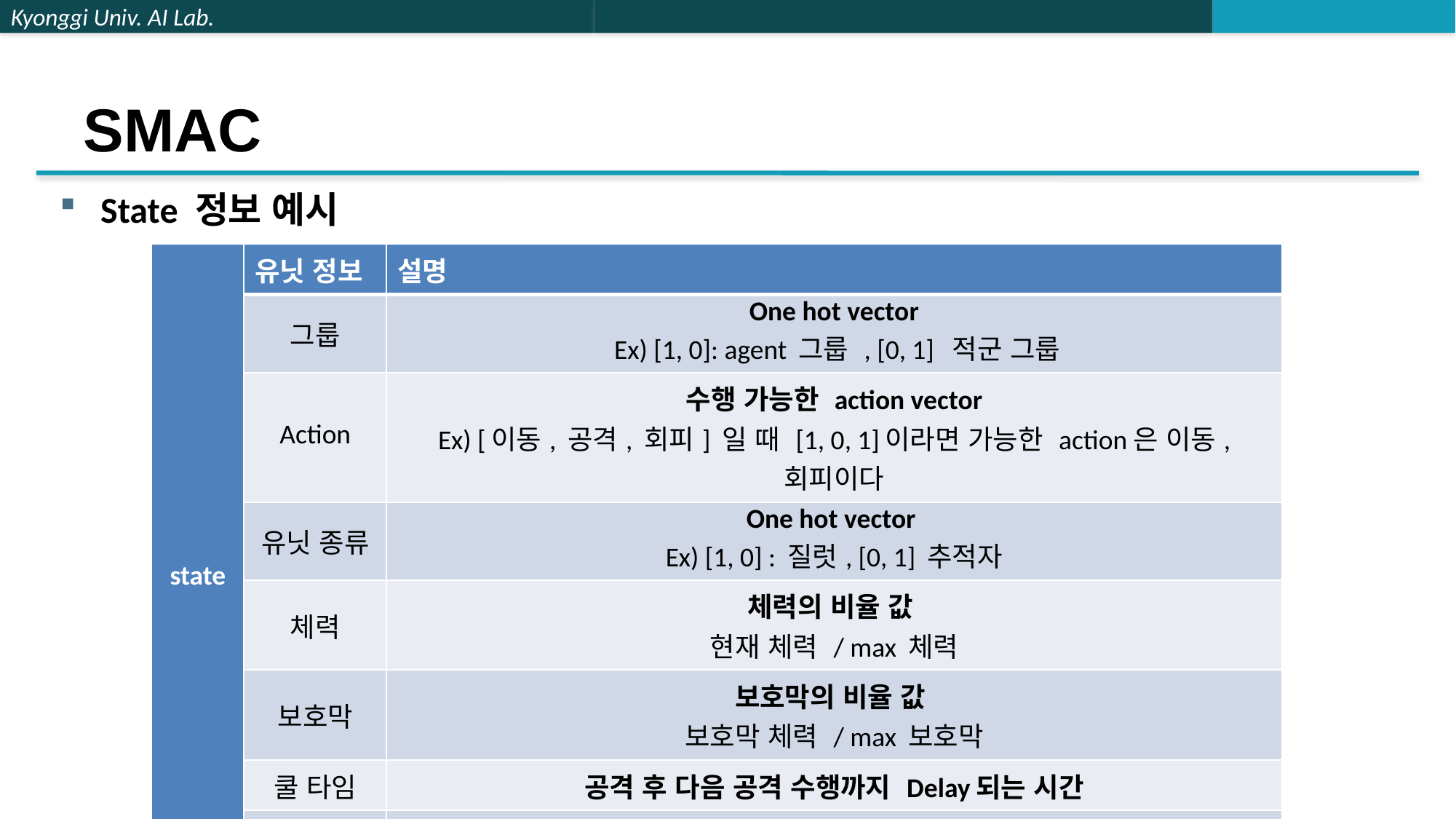

# SMAC
State 정보 예시

| state | 유닛 정보 | 설명 |
| --- | --- | --- |
|  | 그룹 | One hot vector Ex) [1, 0]: agent 그룹 , [0, 1] 적군 그룹 |
|  | Action | 수행 가능한 action vector Ex) [이동, 공격, 회피] 일 때 [1, 0, 1]이라면 가능한 action은 이동, 회피이다 |
|  | 유닛 종류 | One hot vector Ex) [1, 0] : 질럿, [0, 1] 추적자 |
|  | 체력 | 체력의 비율 값 현재 체력 / max 체력 |
|  | 보호막 | 보호막의 비율 값 보호막 체력 / max 보호막 |
|  | 쿨 타임 | 공격 후 다음 공격 수행까지 Delay되는 시간 |
|  | X좌표 | 환경에서 X좌표 |
|  | Y좌표 | 환경에서 Y좌표 |